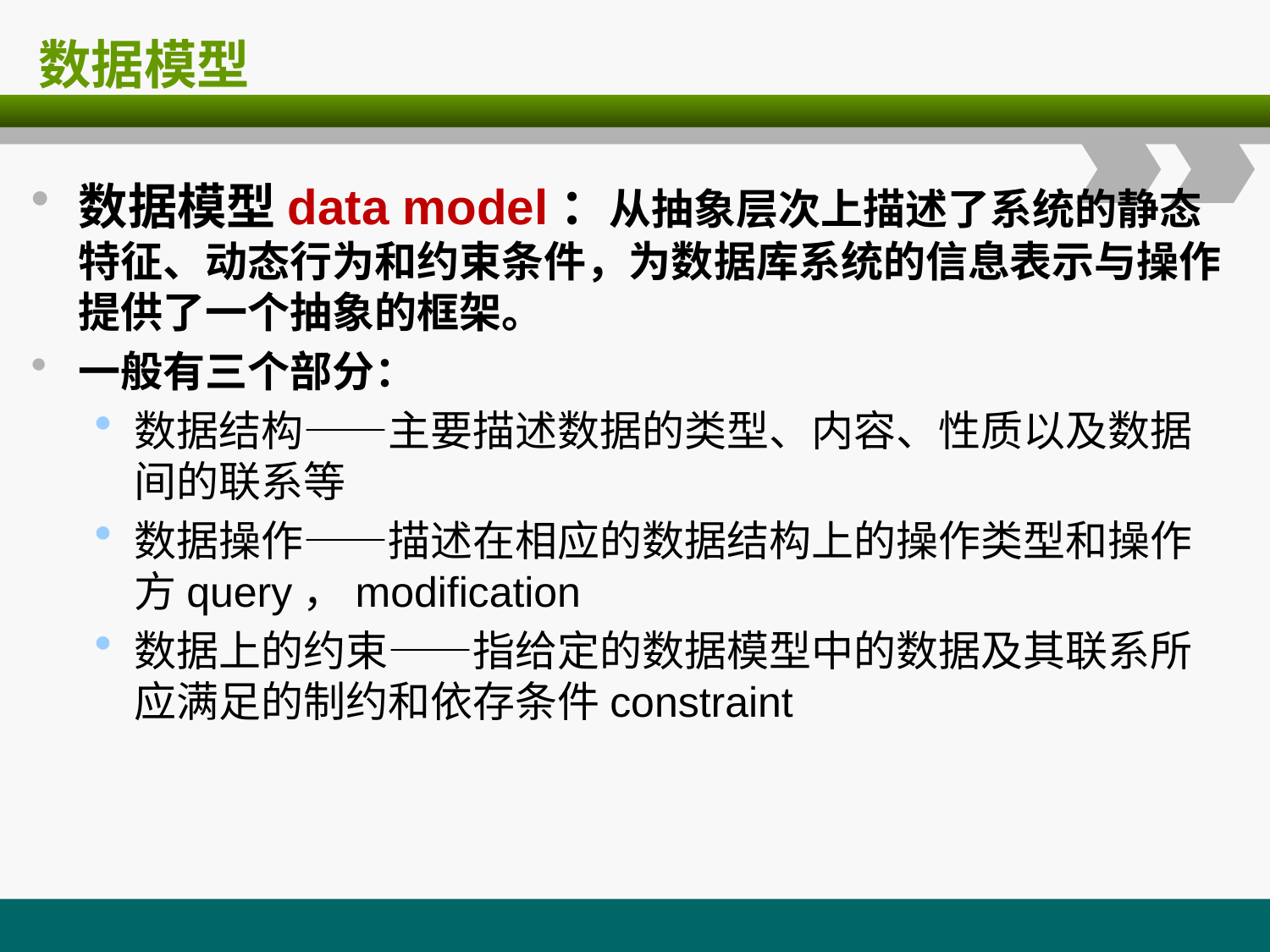

# 数据模型
数据模型data model：从抽象层次上描述了系统的静态特征、动态行为和约束条件，为数据库系统的信息表示与操作提供了一个抽象的框架。
一般有三个部分：
数据结构——主要描述数据的类型、内容、性质以及数据间的联系等
数据操作——描述在相应的数据结构上的操作类型和操作方query，modification
数据上的约束——指给定的数据模型中的数据及其联系所应满足的制约和依存条件constraint